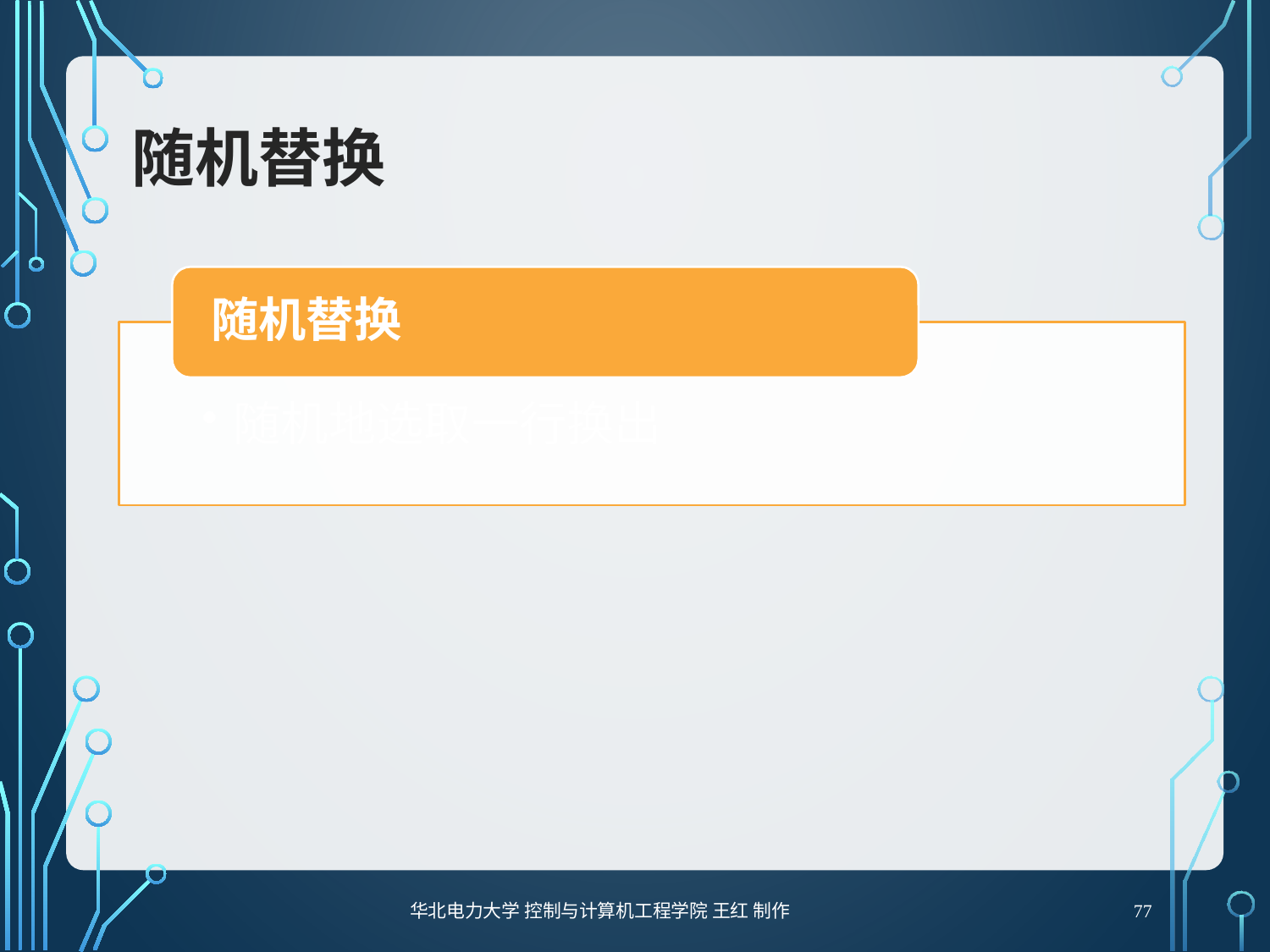

# 随机替换
随机地选取一行换出
随机替换
77
华北电力大学 控制与计算机工程学院 王红 制作